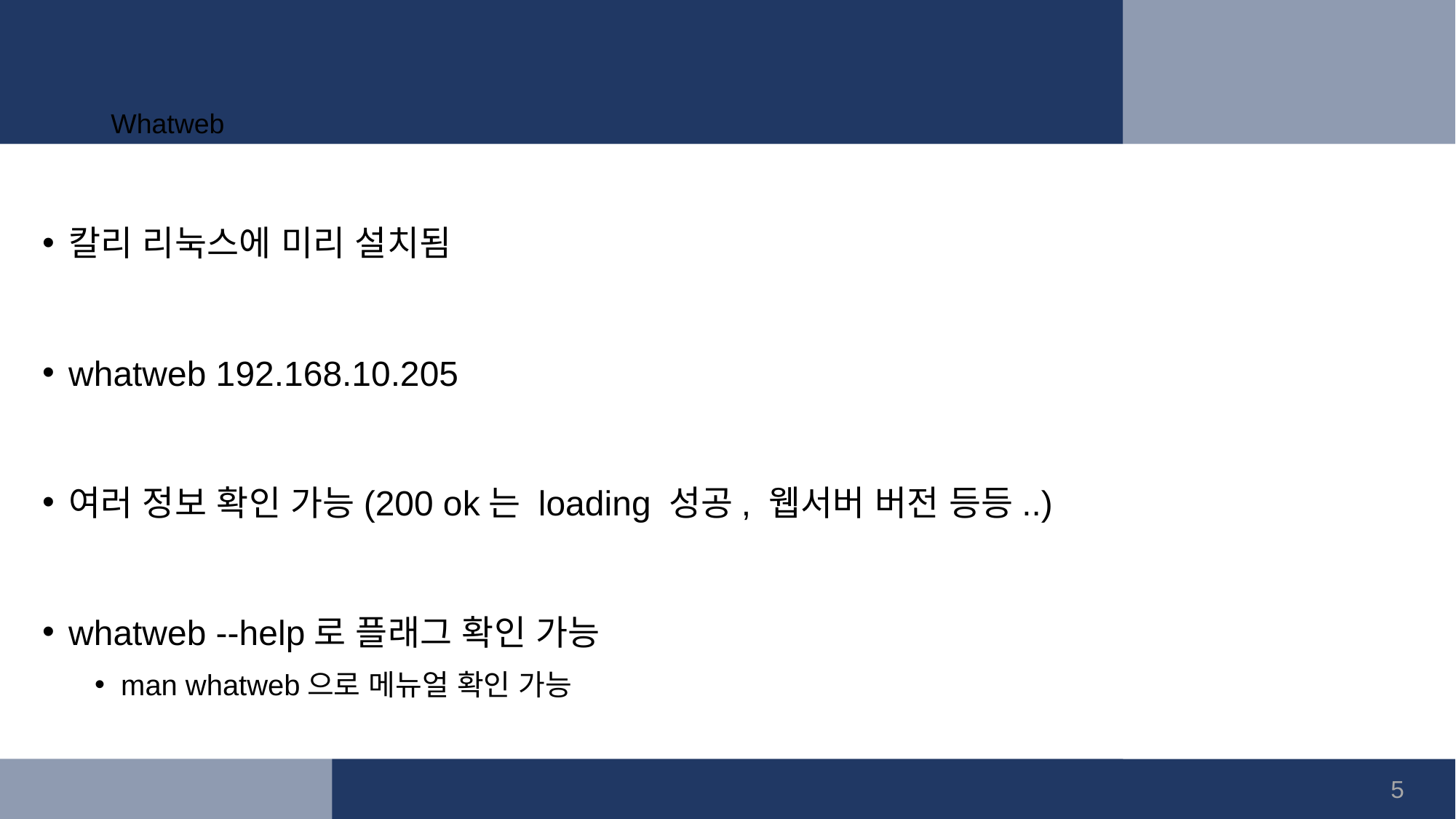

# Whatweb
칼리 리눅스에 미리 설치됨

whatweb 192.168.10.205

여러 정보 확인 가능(200 ok는 loading 성공, 웹서버 버전 등등..)

whatweb --help로 플래그 확인 가능
man whatweb으로 메뉴얼 확인 가능
5